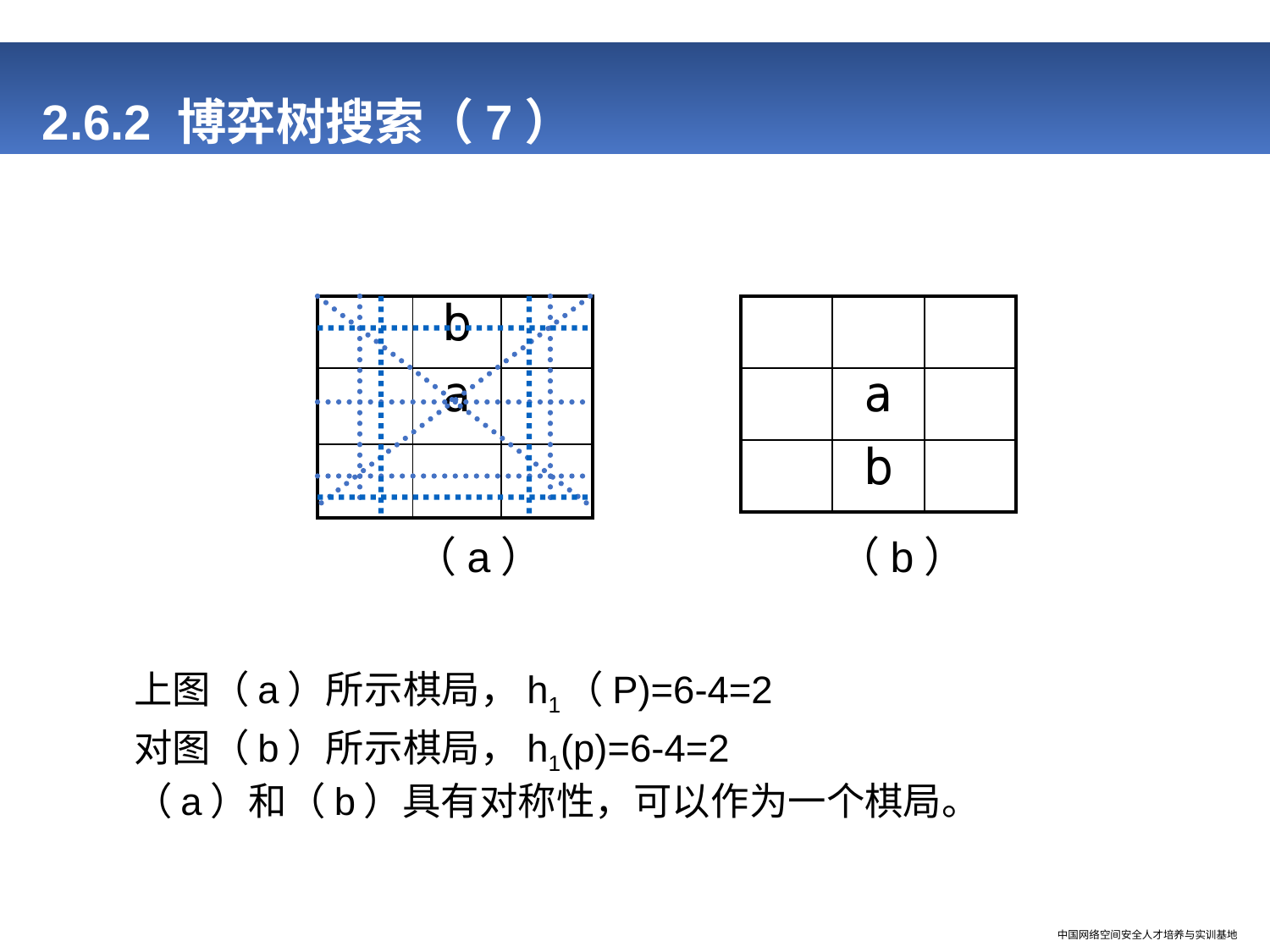

# 2.6.2 博弈树搜索（7）

上图（a）所示棋局，h1（P)=6-4=2
对图（b）所示棋局，h1(p)=6-4=2
（a）和（b）具有对称性，可以作为一个棋局。

|  | b |  |
| --- | --- | --- |
|  | a |  |
|  |  |  |

|  |  |  |
| --- | --- | --- |
|  | a |  |
|  | b |  |

（a）
（b）